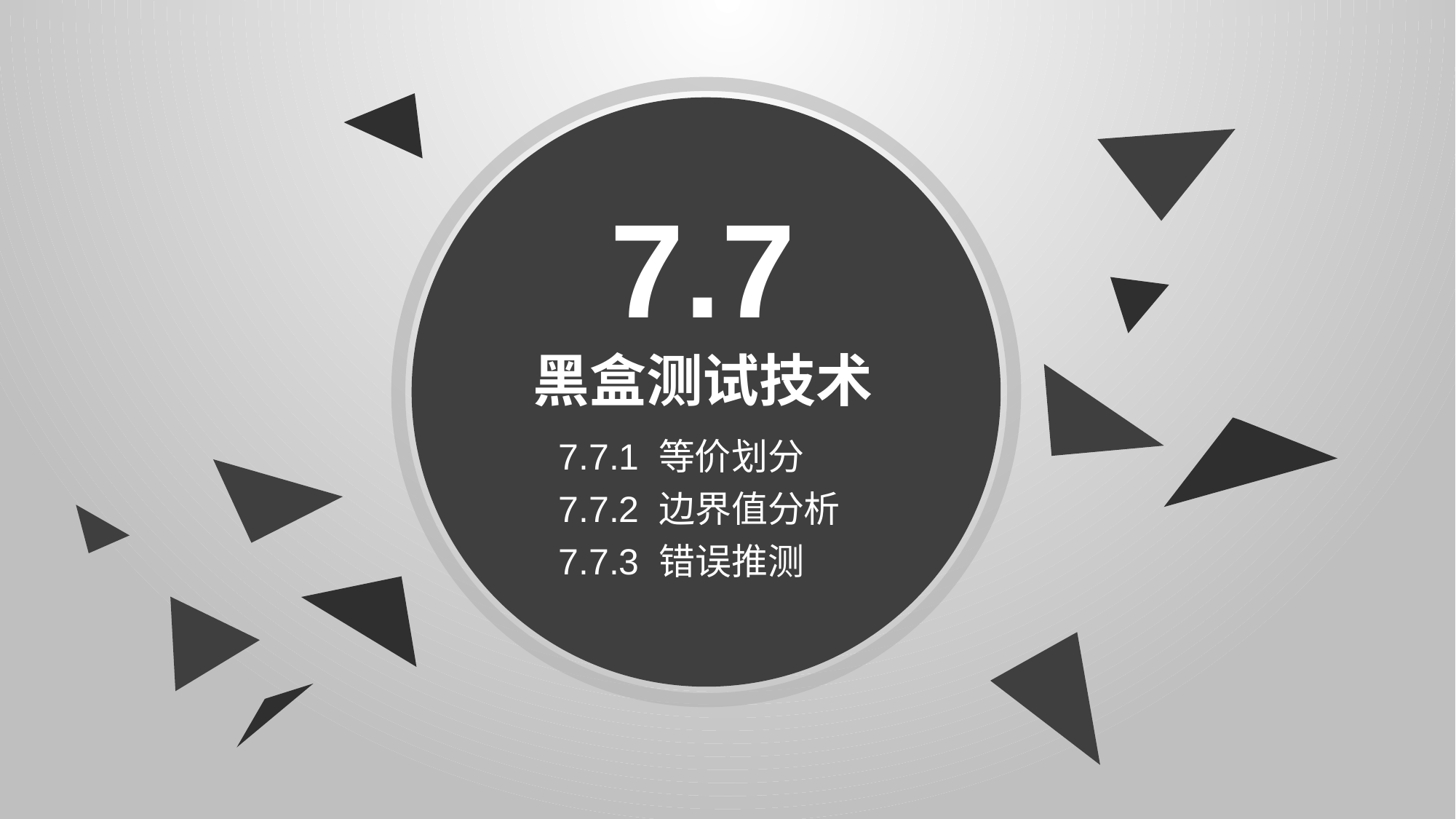

7.7

黑盒测试技术

7.7.1 等价划分
7.7.2 边界值分析
7.7.3 错误推测